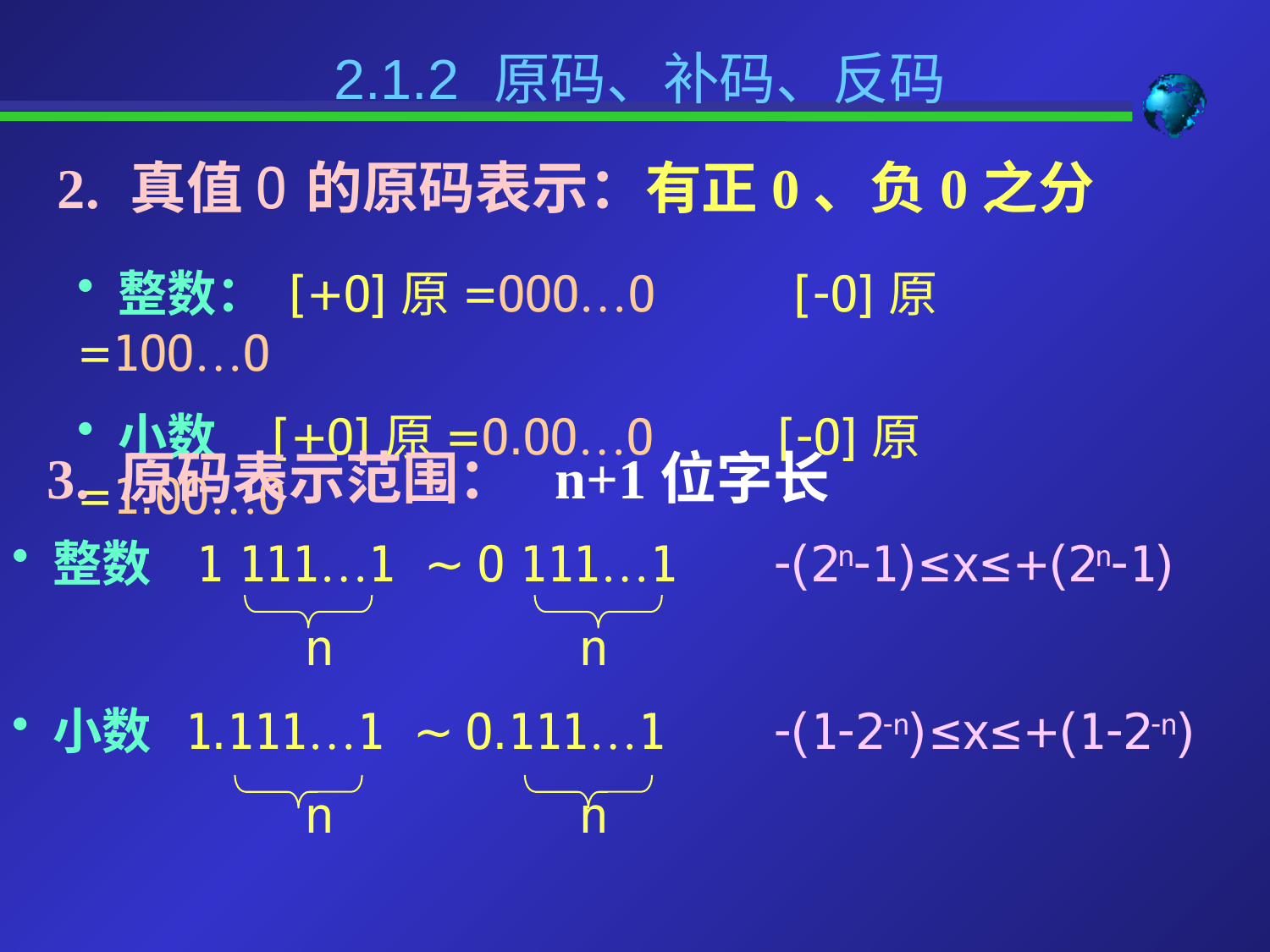

2.1.2 原码、补码、反码
2. 真值0的原码表示：有正0、负0之分
 整数： [+0]原=000…0         [-0]原=100…0
 小数    [+0]原=0.00…0        [-0]原=1.00…0
3. 原码表示范围：  n+1位字长
 整数   1 111…1  ~ 0 111…1	-(2n-1)≤x≤+(2n-1)
                   n                n
 小数  1.111…1  ~ 0.111…1	-(1-2-n)≤x≤+(1-2-n)
                   n                n